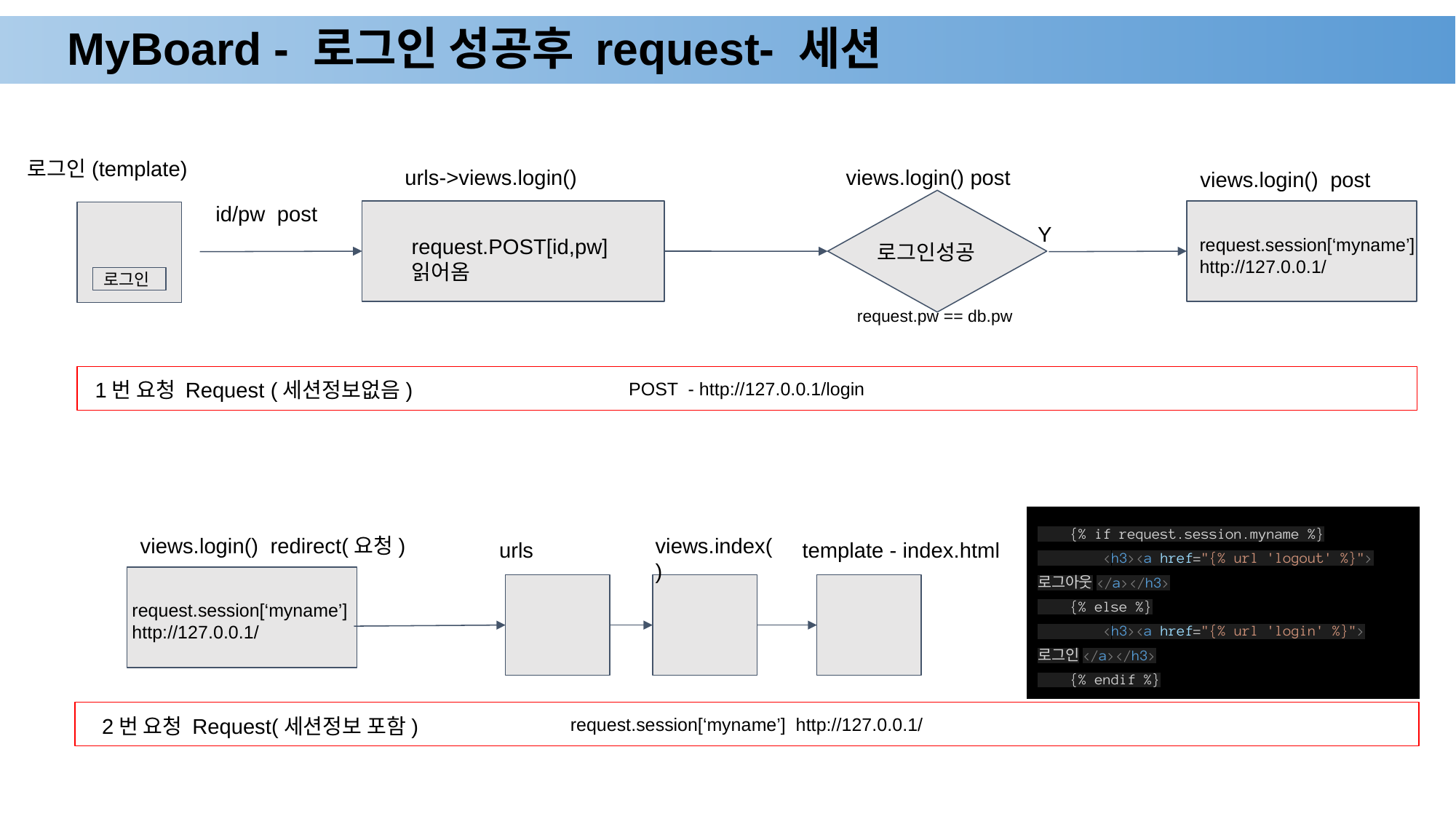

# MyBoard - 로그인 성공후 request- 세션
로그인(template)
urls->views.login()
views.login() post
views.login()  post
id/pw  post

Y
request.POST[id,pw] 읽어옴
request.session[‘myname’]
http://127.0.0.1/
로그인성공
로그인
request.pw == db.pw
1번 요청 Request (세션정보없음)
POST  - http://127.0.0.1/login
    {% if request.session.myname %}
        <h3><a href="{% url 'logout' %}">로그아웃</a></h3>
    {% else %}
        <h3><a href="{% url 'login' %}">로그인</a></h3>
    {% endif %}
views.login()  redirect(요청)
views.index()
urls
template - index.html

request.session[‘myname’]
http://127.0.0.1/
request.session[‘myname’]  http://127.0.0.1/
2번 요청 Request(세션정보 포함)